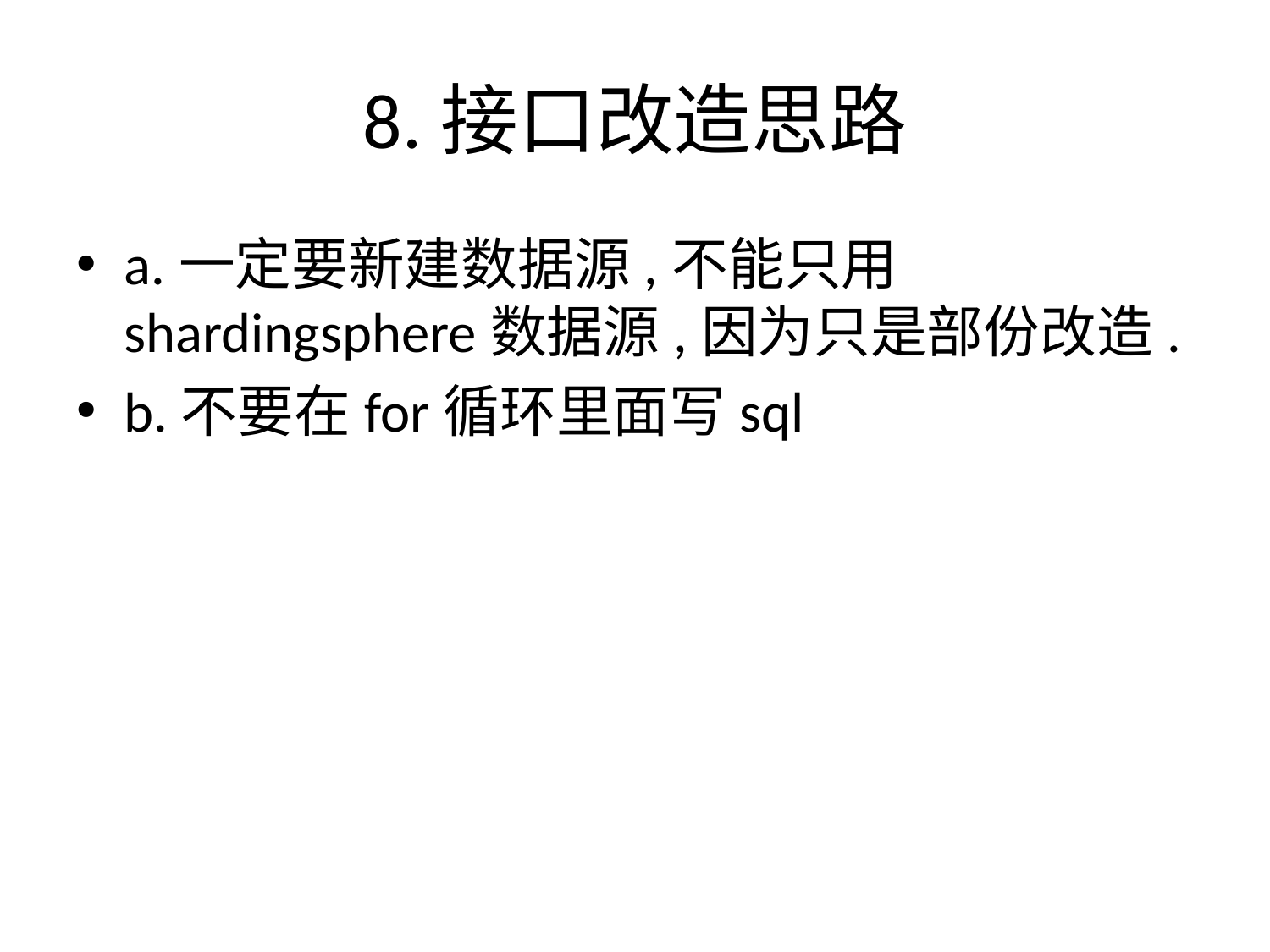

# 8.接口改造思路
a.一定要新建数据源,不能只用shardingsphere数据源,因为只是部份改造.
b.不要在for循环里面写sql